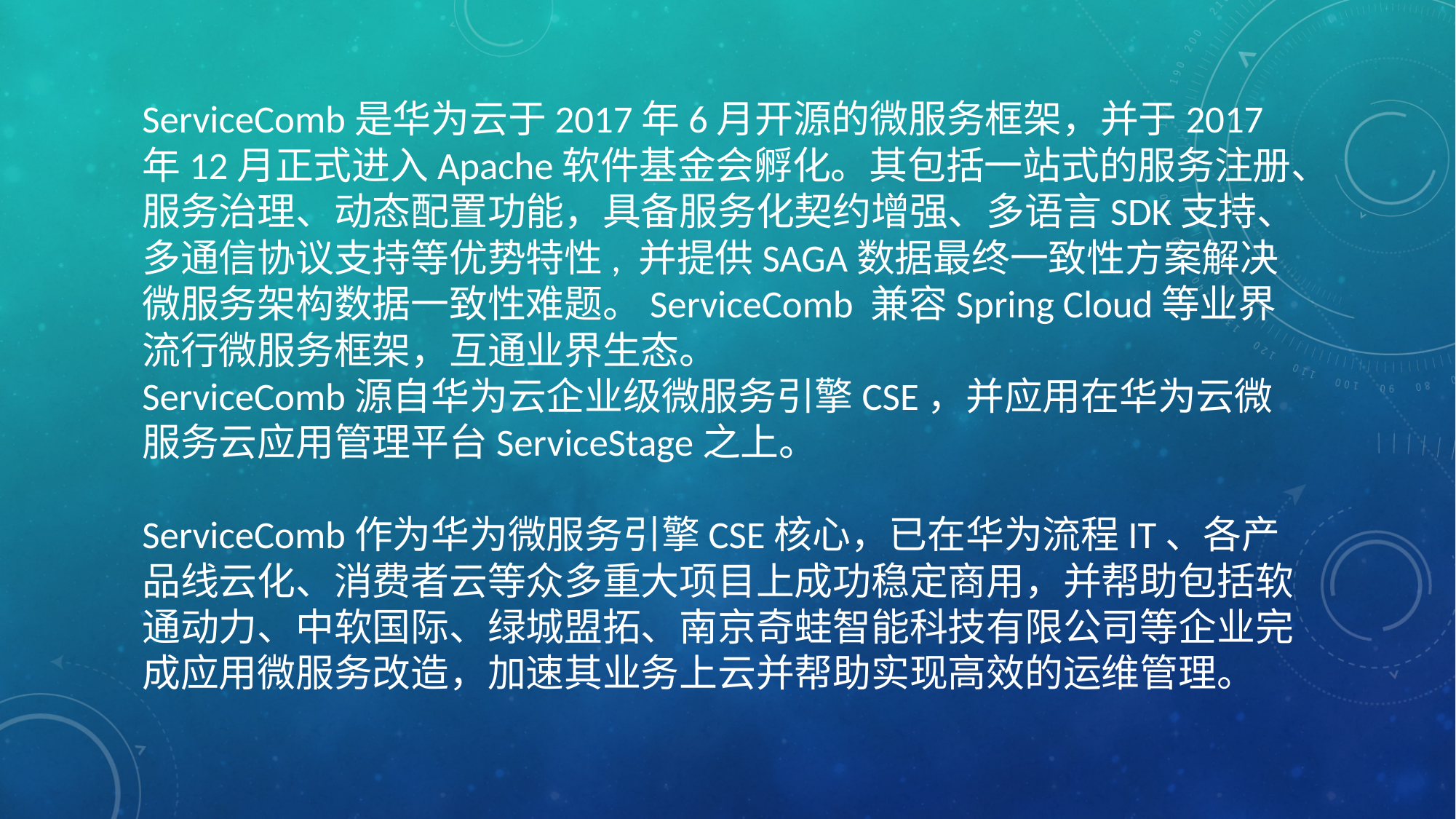

# ServiceComb是华为云于2017年6月开源的微服务框架，并于2017年12月正式进入Apache软件基金会孵化。其包括一站式的服务注册、服务治理、动态配置功能，具备服务化契约增强、多语言SDK支持、多通信协议支持等优势特性, 并提供SAGA数据最终一致性方案解决微服务架构数据一致性难题。ServiceComb 兼容Spring Cloud等业界流行微服务框架，互通业界生态。 ServiceComb源自华为云企业级微服务引擎CSE，并应用在华为云微服务云应用管理平台ServiceStage之上。 ServiceComb作为华为微服务引擎CSE核心，已在华为流程IT、各产品线云化、消费者云等众多重大项目上成功稳定商用，并帮助包括软通动力、中软国际、绿城盟拓、南京奇蛙智能科技有限公司等企业完成应用微服务改造，加速其业务上云并帮助实现高效的运维管理。